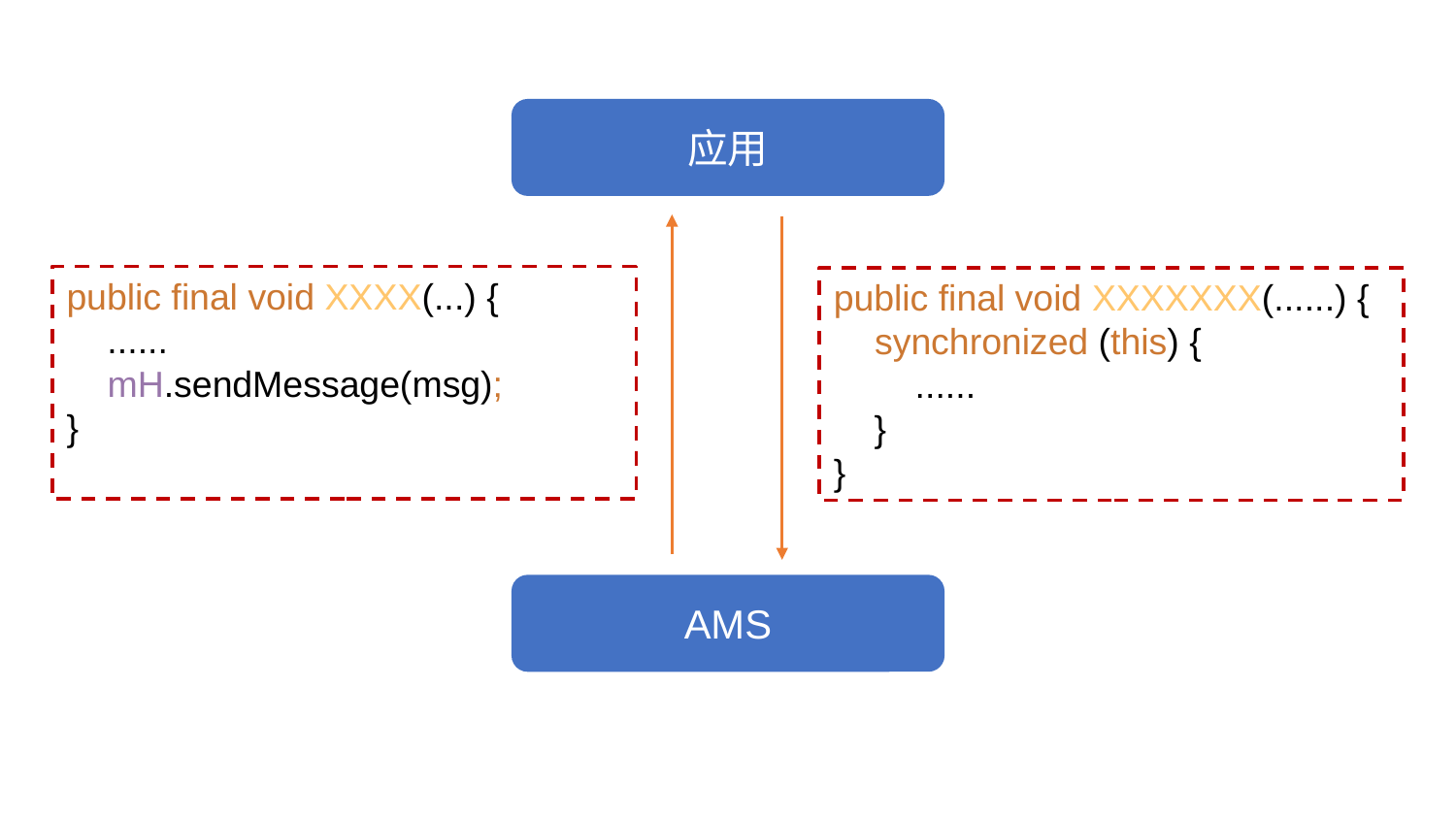

应用
public final void XXXX(...) {
    ......
    mH.sendMessage(msg);
}

public final void XXXXXXX(......) {
    synchronized (this) {
        ......
    }
}
AMS